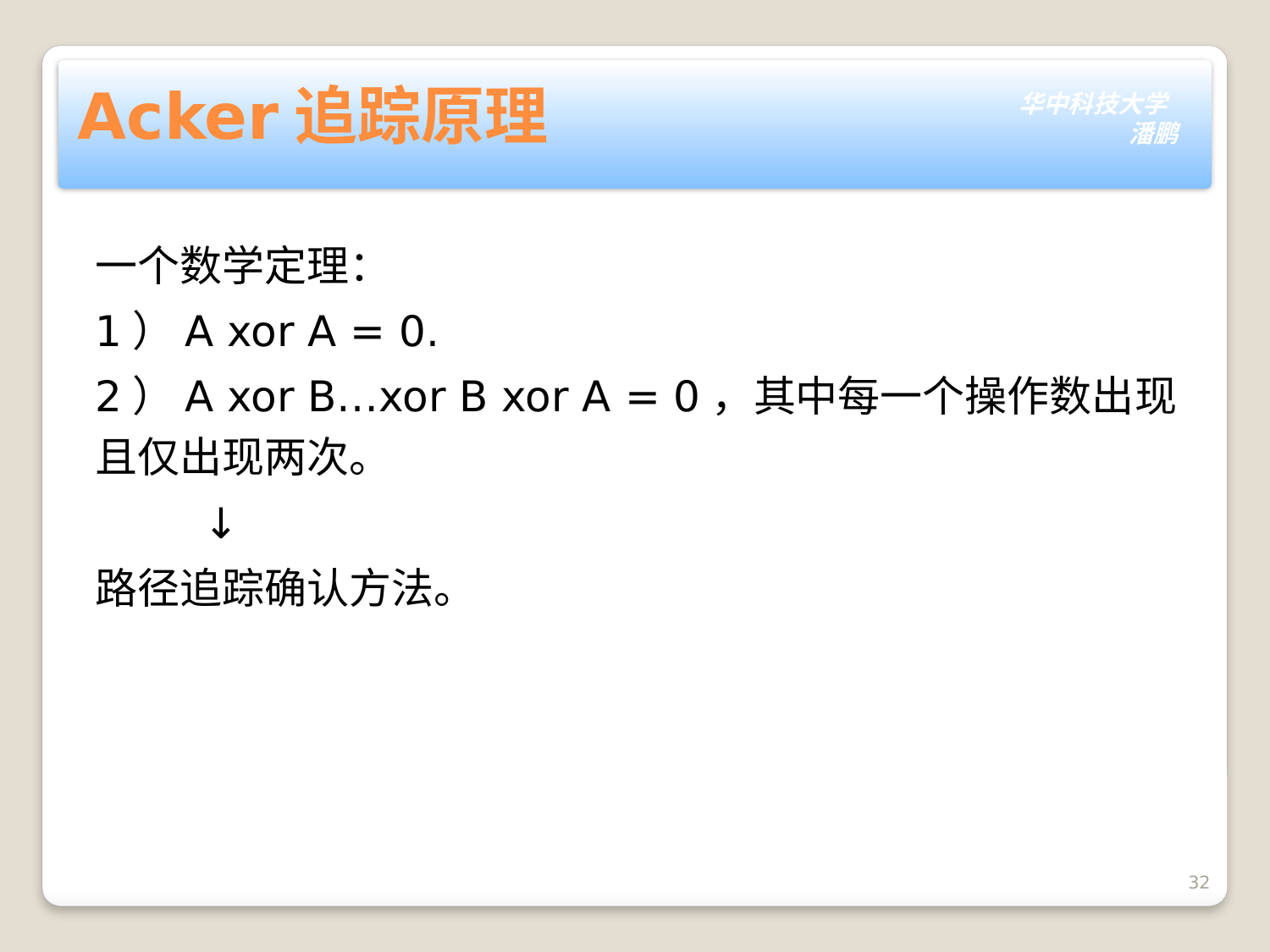

# Acker追踪原理
一个数学定理：
1）A xor A = 0.
2）A xor B…xor B xor A = 0，其中每一个操作数出现且仅出现两次。
        ↓
路径追踪确认方法。
32